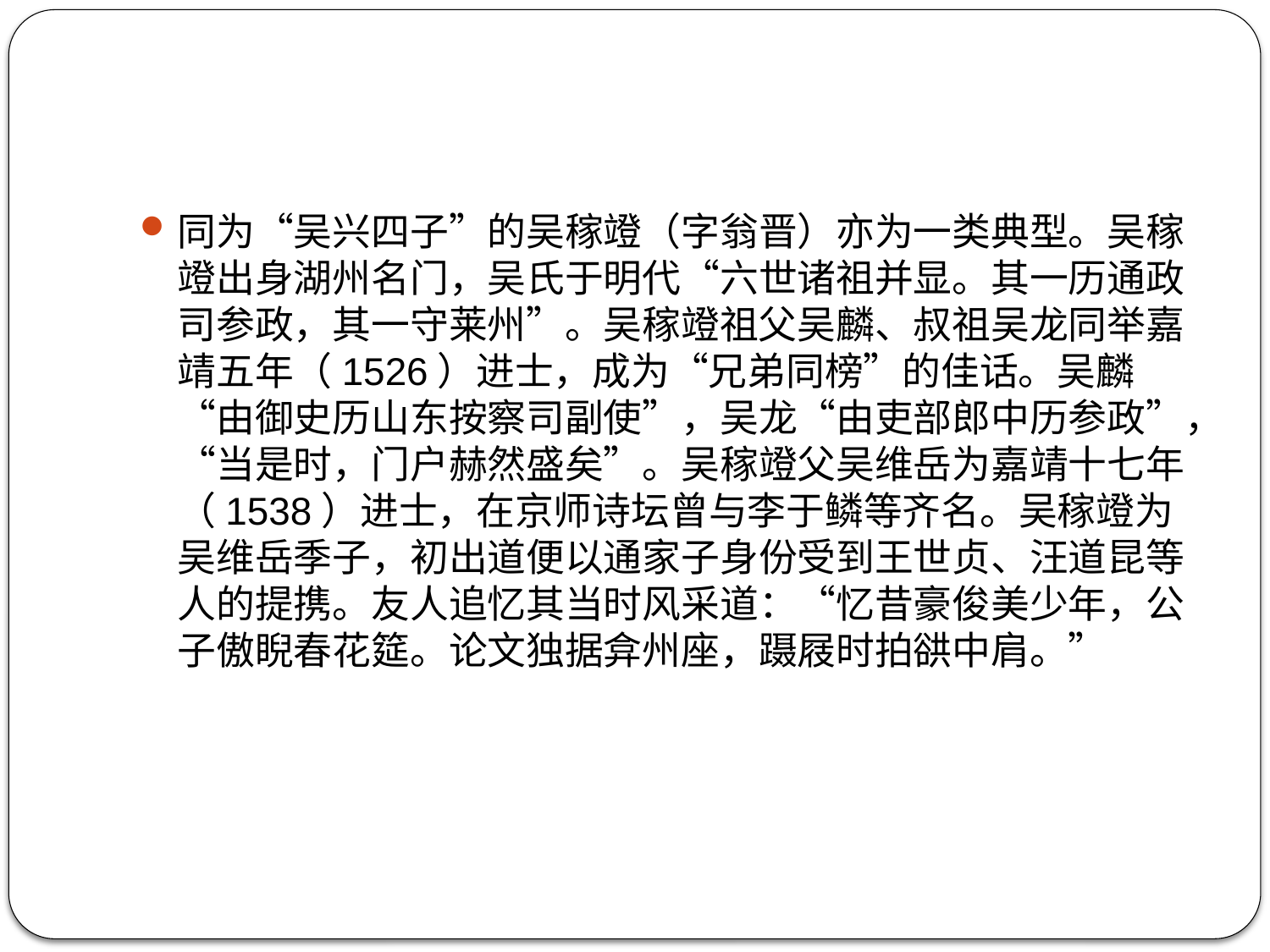

#
同为“吴兴四子”的吴稼竳（字翁晋）亦为一类典型。吴稼竳出身湖州名门，吴氏于明代“六世诸祖并显。其一历通政司参政，其一守莱州”。吴稼竳祖父吴麟、叔祖吴龙同举嘉靖五年（1526）进士，成为“兄弟同榜”的佳话。吴麟“由御史历山东按察司副使”，吴龙“由吏部郎中历参政”，“当是时，门户赫然盛矣”。吴稼竳父吴维岳为嘉靖十七年（1538）进士，在京师诗坛曾与李于鳞等齐名。吴稼竳为吴维岳季子，初出道便以通家子身份受到王世贞、汪道昆等人的提携。友人追忆其当时风采道：“忆昔豪俊美少年，公子傲睨春花筵。论文独据弇州座，蹑屐时拍谼中肩。”